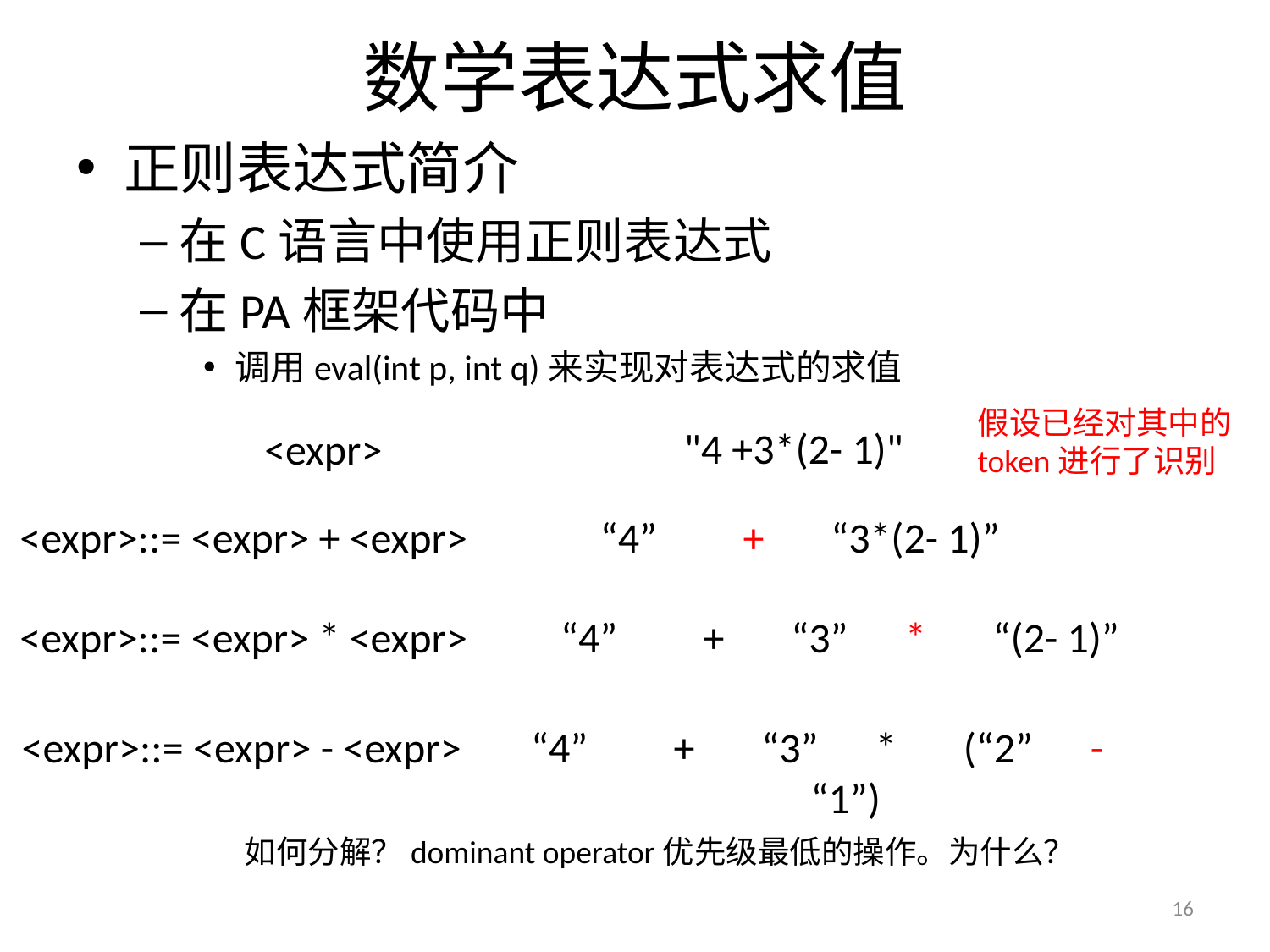

# 数学表达式求值
正则表达式简介
在C语言中使用正则表达式
在PA框架代码中
调用eval(int p, int q)来实现对表达式的求值
假设已经对其中的token进行了识别
"4 +3*(2- 1)"
<expr>
<expr>::= <expr> + <expr>
“4”         +       “3*(2- 1)”
<expr>::= <expr> * <expr>
“4”         +       “3”      *       “(2- 1)”
<expr>::= <expr> - <expr>
“4”         +       “3”      *       (“2”      -       “1”)
如何分解？dominant operator优先级最低的操作。为什么？
16